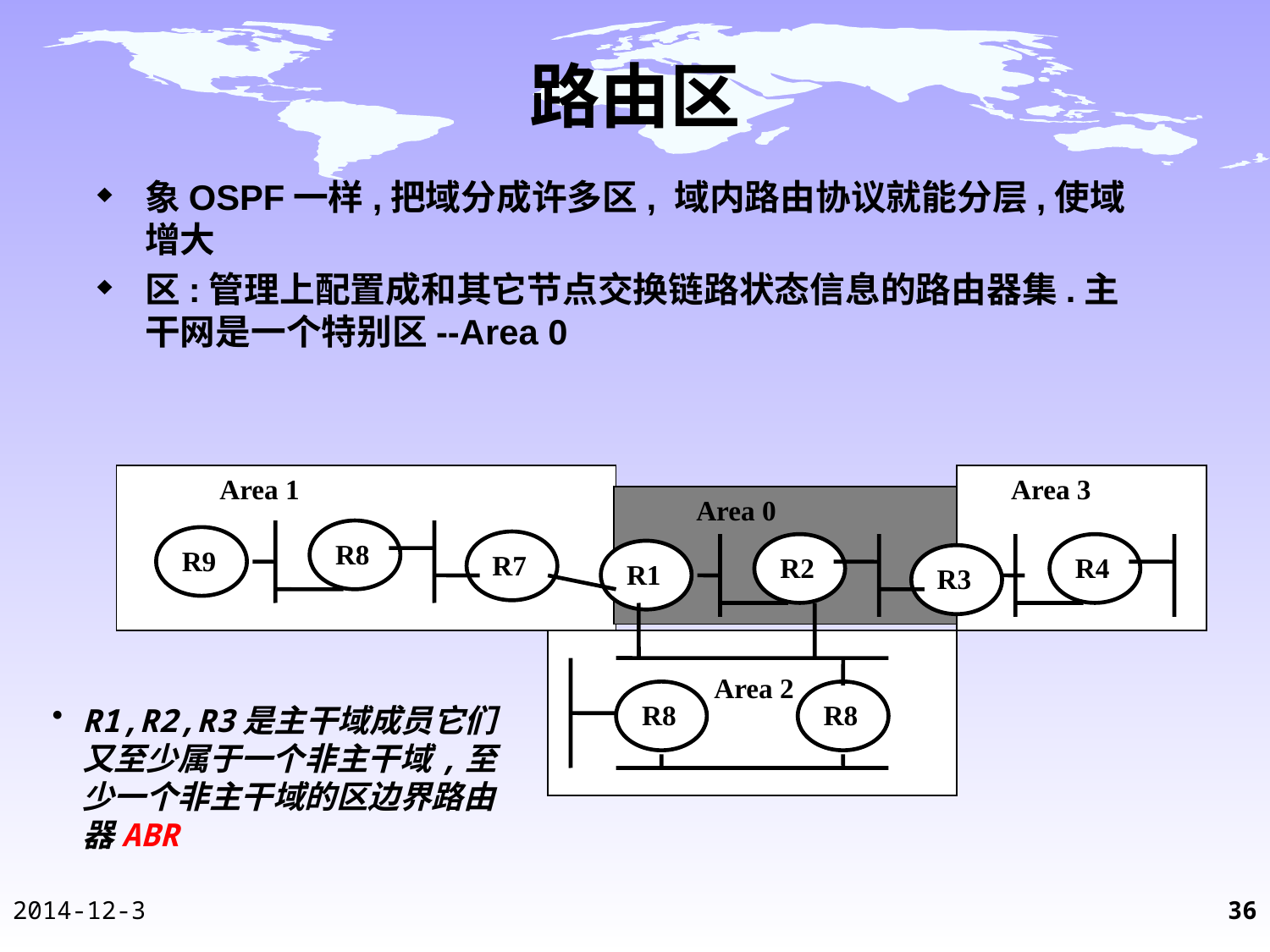

# 路由区
象OSPF一样,把域分成许多区, 域内路由协议就能分层,使域增大
区:管理上配置成和其它节点交换链路状态信息的路由器集.主干网是一个特别区--Area 0
             Area 1
      Area 3
          Area 0

R8

R9
R7

R2

R4

R1
R3

                      Area 2

R8
R8

R1,R2,R3是主干域成员它们又至少属于一个非主干域,至少一个非主干域的区边界路由器ABR
2014-12-3
36